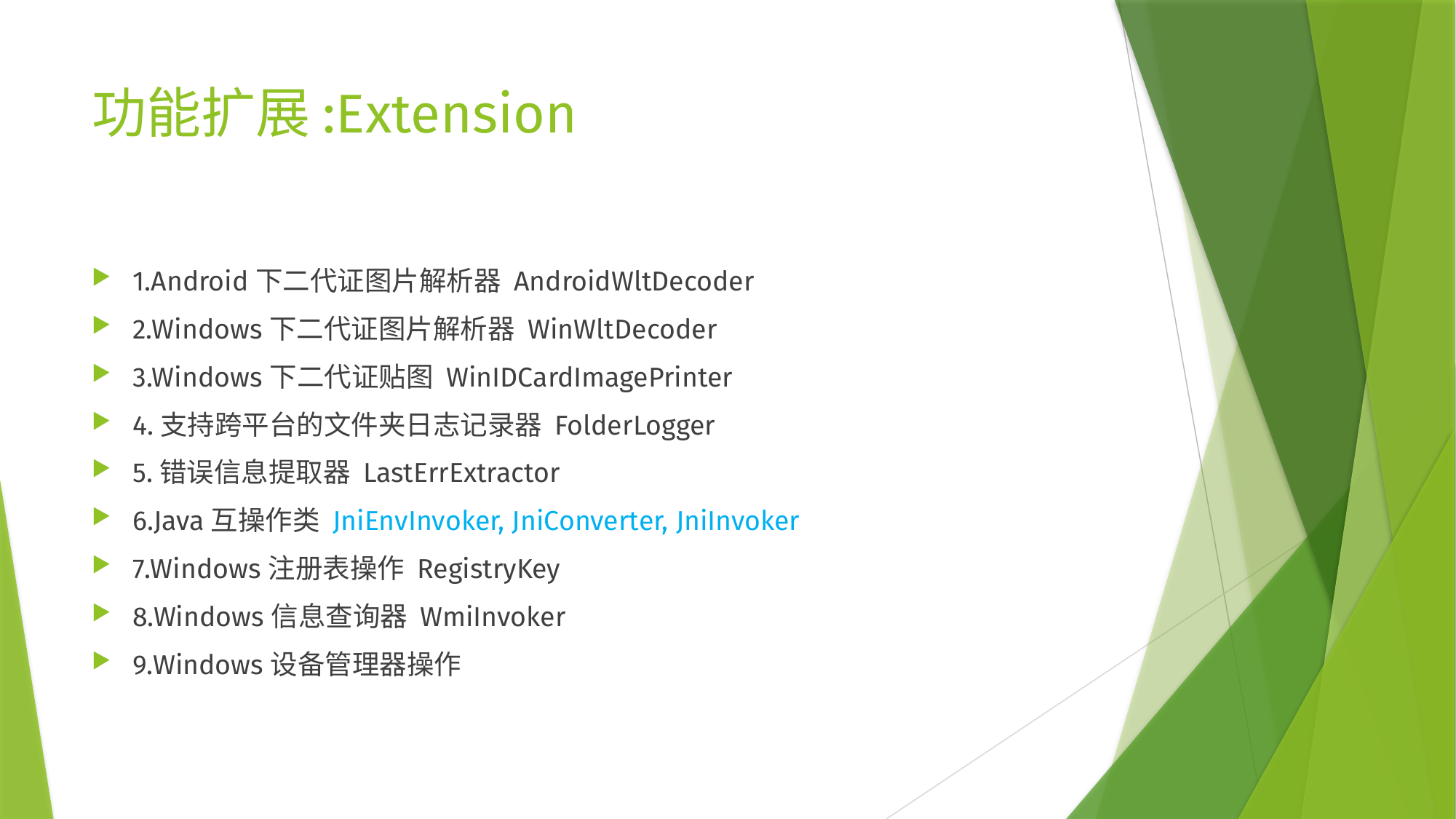

# 功能扩展:Extension
1.Android下二代证图片解析器 AndroidWltDecoder
2.Windows下二代证图片解析器 WinWltDecoder
3.Windows下二代证贴图 WinIDCardImagePrinter
4.支持跨平台的文件夹日志记录器 FolderLogger
5.错误信息提取器 LastErrExtractor
6.Java互操作类 JniEnvInvoker, JniConverter, JniInvoker
7.Windows注册表操作 RegistryKey
8.Windows信息查询器 WmiInvoker
9.Windows设备管理器操作